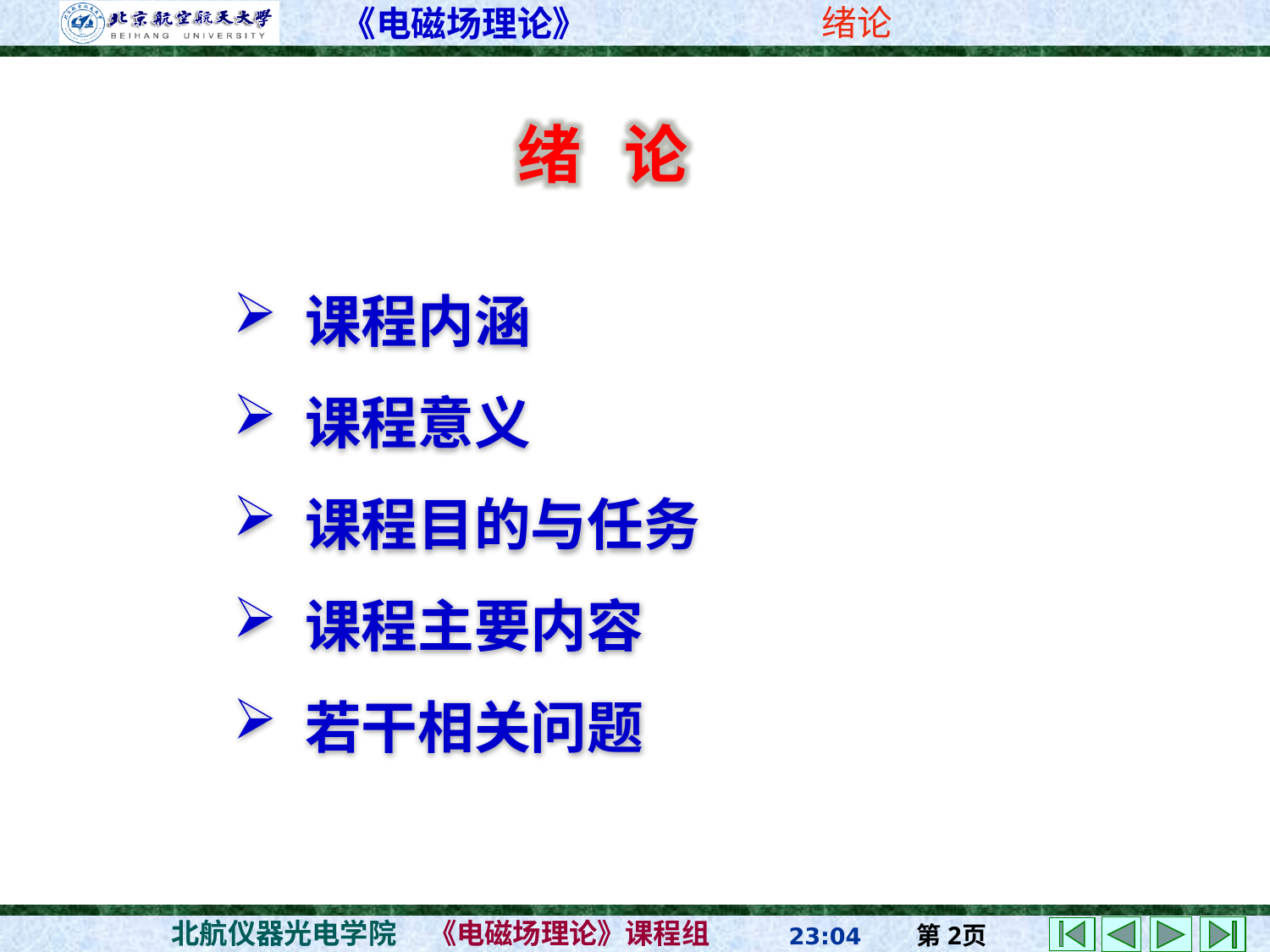

绪   论
 课程内涵
 课程意义
 课程目的与任务
 课程主要内容
 若干相关问题